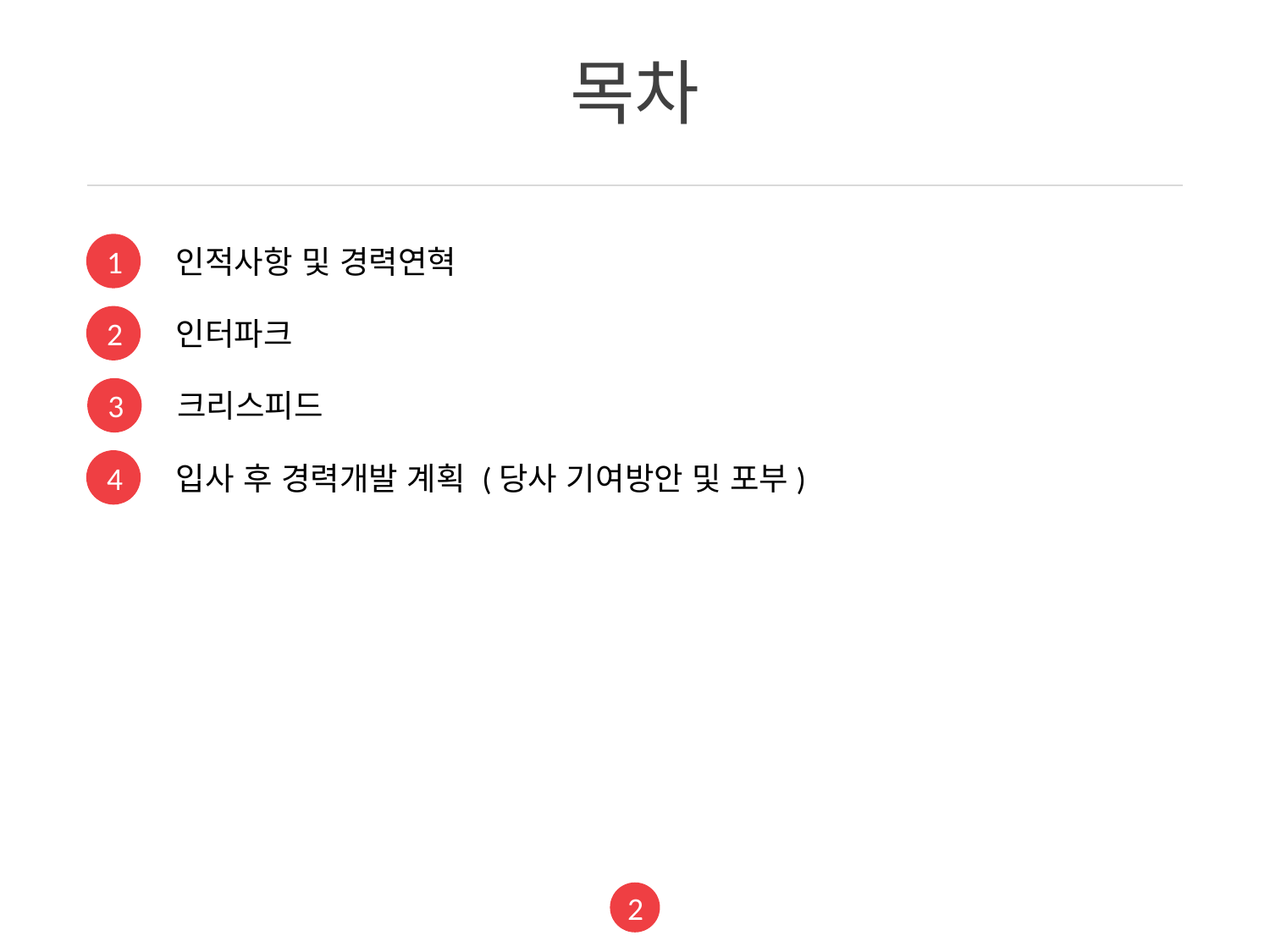

# 목차
1
인적사항 및 경력연혁
2
인터파크
3
크리스피드
4
입사 후 경력개발 계획 (당사 기여방안 및 포부)
2